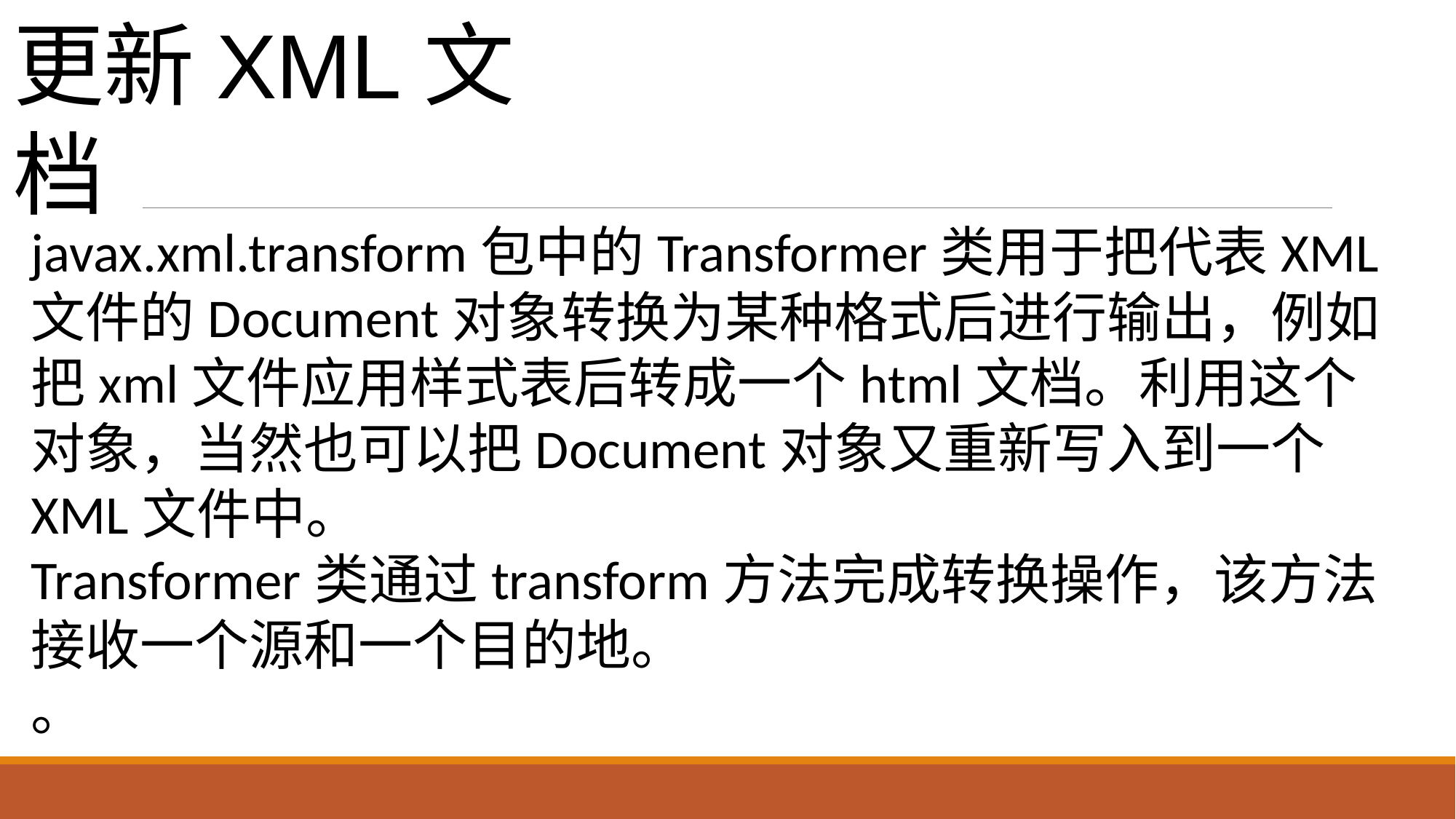

# 更新XML文档
javax.xml.transform包中的Transformer类用于把代表XML文件的Document对象转换为某种格式后进行输出，例如把xml文件应用样式表后转成一个html文档。利用这个对象，当然也可以把Document对象又重新写入到一个XML文件中。
Transformer类通过transform方法完成转换操作，该方法接收一个源和一个目的地。
。